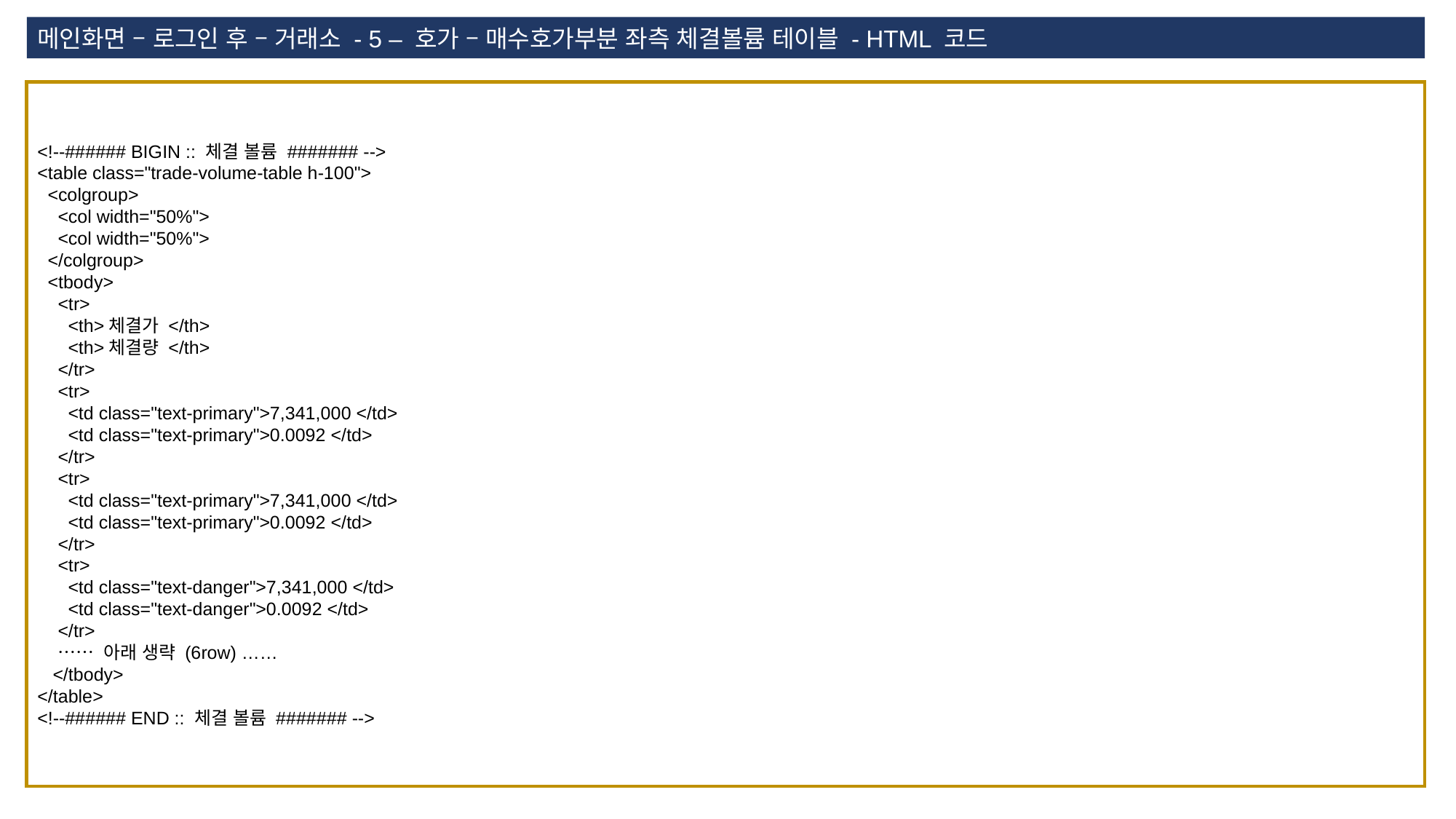

메인화면 – 로그인 후 – 거래소 - 5 – 호가 – 매수호가부분 좌측 체결볼륨 테이블 - HTML 코드
<!--###### BIGIN :: 체결 볼륨 ####### -->
<table class="trade-volume-table h-100">
  <colgroup>
    <col width="50%">
    <col width="50%">
  </colgroup>
  <tbody>
    <tr>
      <th>체결가 </th>
      <th>체결량 </th>
    </tr>
    <tr>
      <td class="text-primary">7,341,000 </td>
      <td class="text-primary">0.0092 </td>
    </tr>
    <tr>
      <td class="text-primary">7,341,000 </td>
      <td class="text-primary">0.0092 </td>
    </tr>
    <tr>
      <td class="text-danger">7,341,000 </td>
      <td class="text-danger">0.0092 </td>
    </tr>
    …… 아래 생략 (6row) ……
   </tbody>
</table>
<!--###### END :: 체결 볼륨 ####### -->